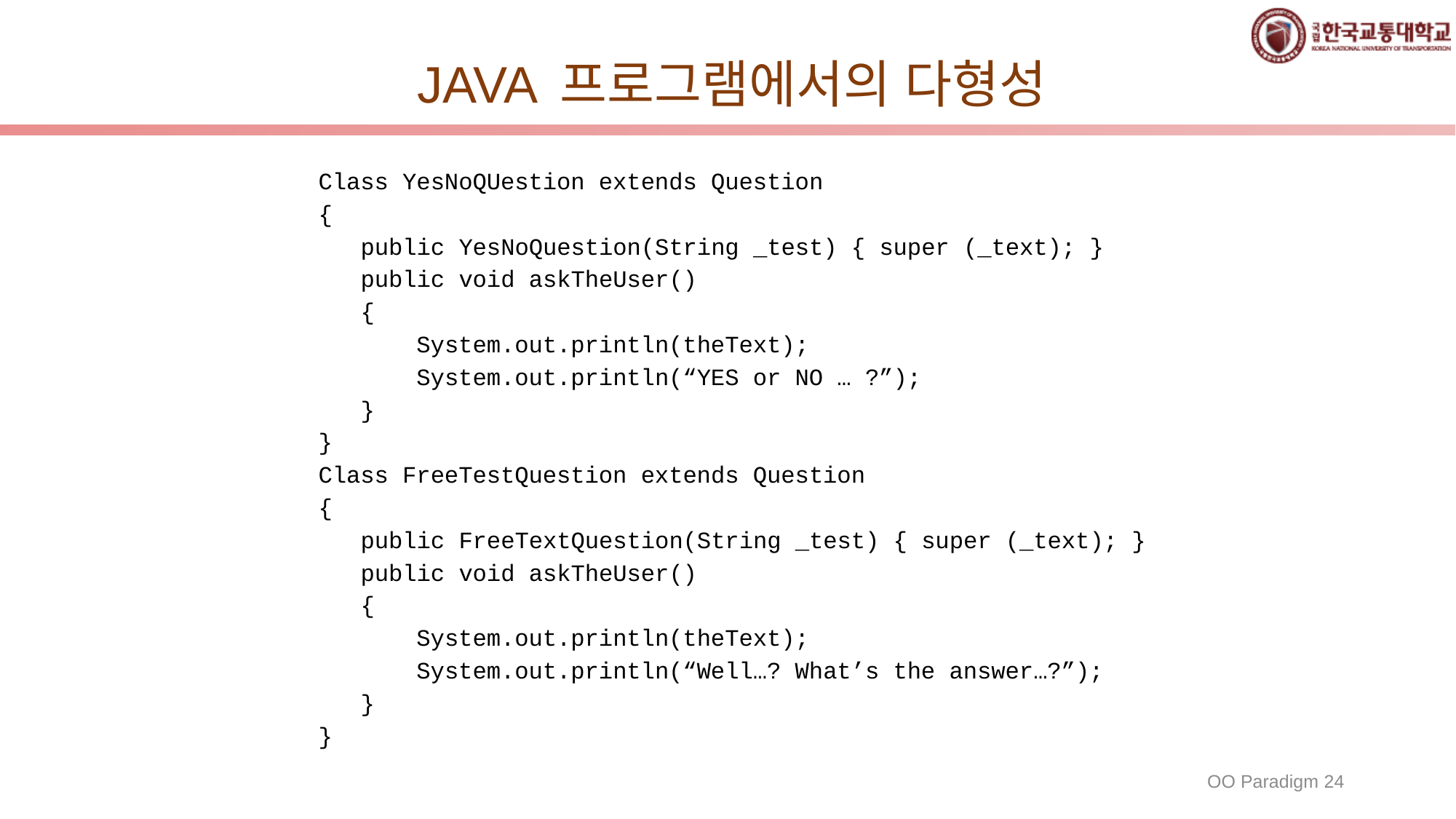

# JAVA 프로그램에서의 다형성
Class YesNoQUestion extends Question
{
   public YesNoQuestion(String _test) { super (_text); }
   public void askTheUser()
   {
       System.out.println(theText);
       System.out.println(“YES or NO … ?”);
   }
}
Class FreeTestQuestion extends Question
{
   public FreeTextQuestion(String _test) { super (_text); }
   public void askTheUser()
   {
       System.out.println(theText);
       System.out.println(“Well…? What’s the answer…?”);
   }
}
OO Paradigm 24